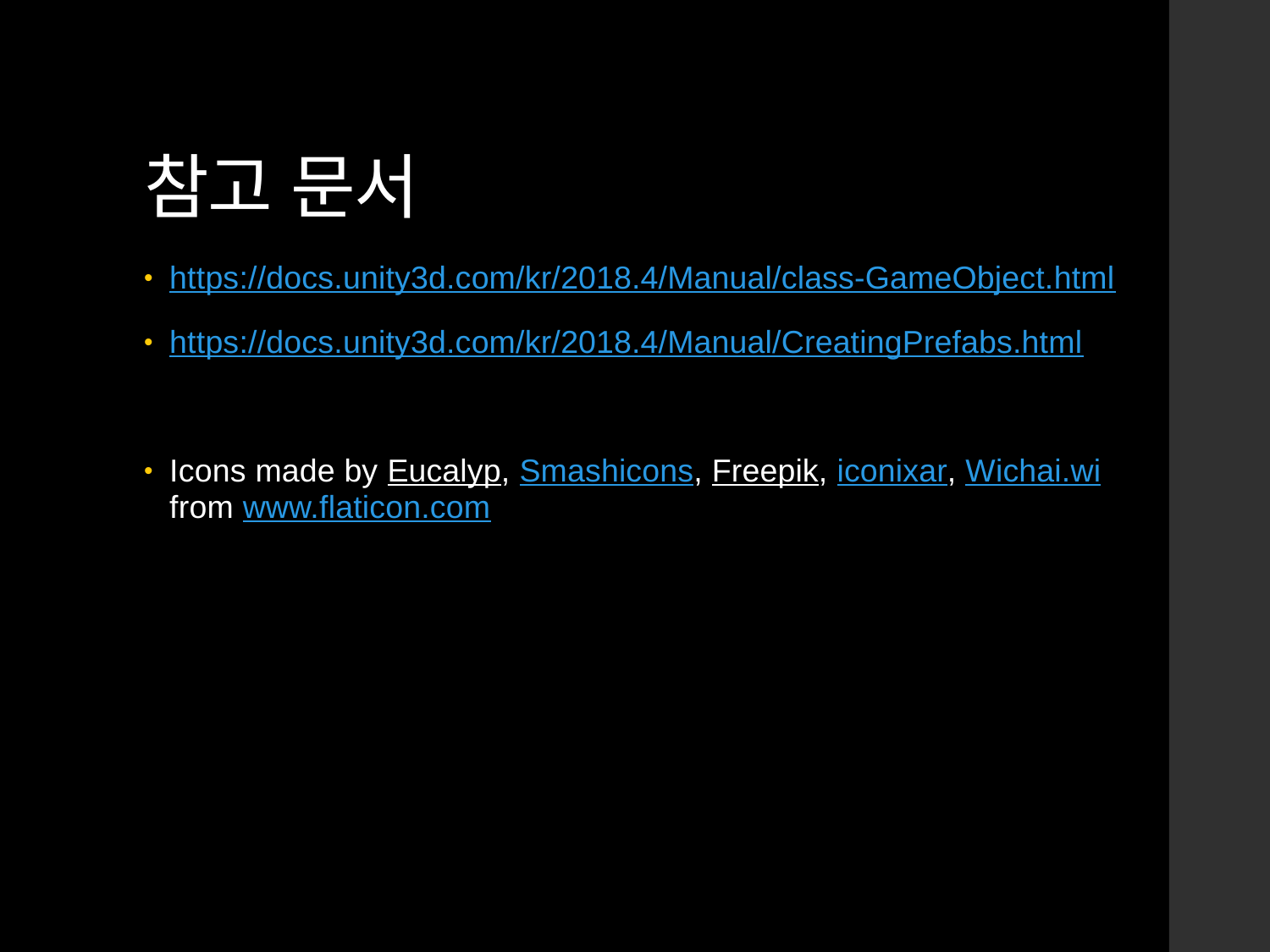

# 참고 문서
https://docs.unity3d.com/kr/2018.4/Manual/class-GameObject.html
https://docs.unity3d.com/kr/2018.4/Manual/CreatingPrefabs.html

Icons made by Eucalyp, Smashicons, Freepik, iconixar, Wichai.wi from www.flaticon.com